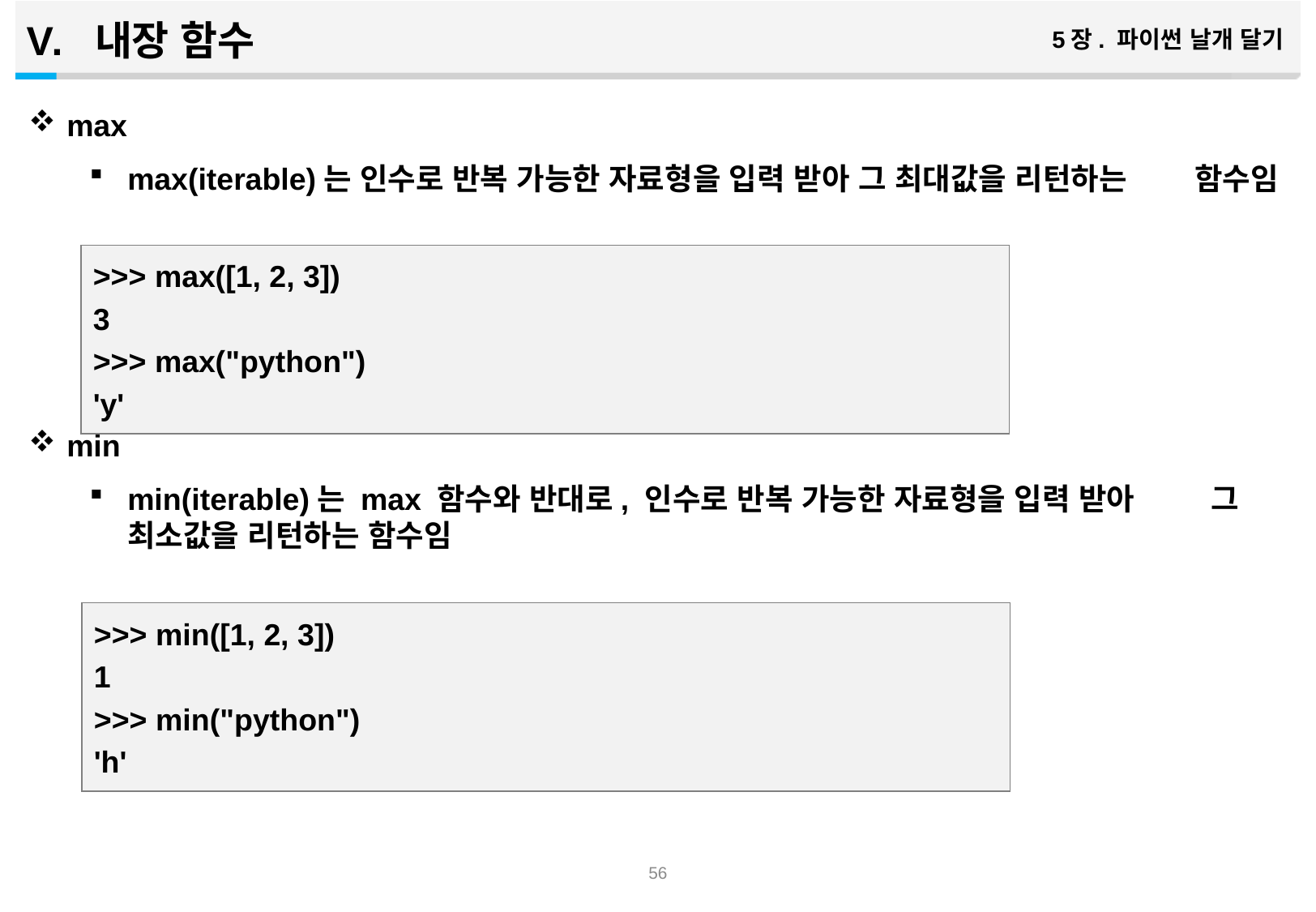

내장 함수
5장. 파이썬 날개 달기
max
max(iterable)는 인수로 반복 가능한 자료형을 입력 받아 그 최대값을 리턴하는        함수임

min
min(iterable)는 max 함수와 반대로, 인수로 반복 가능한 자료형을 입력 받아         그 최소값을 리턴하는 함수임

>>> max([1, 2, 3])
3
>>> max("python")
'y'
>>> min([1, 2, 3])
1
>>> min("python")
'h'
56